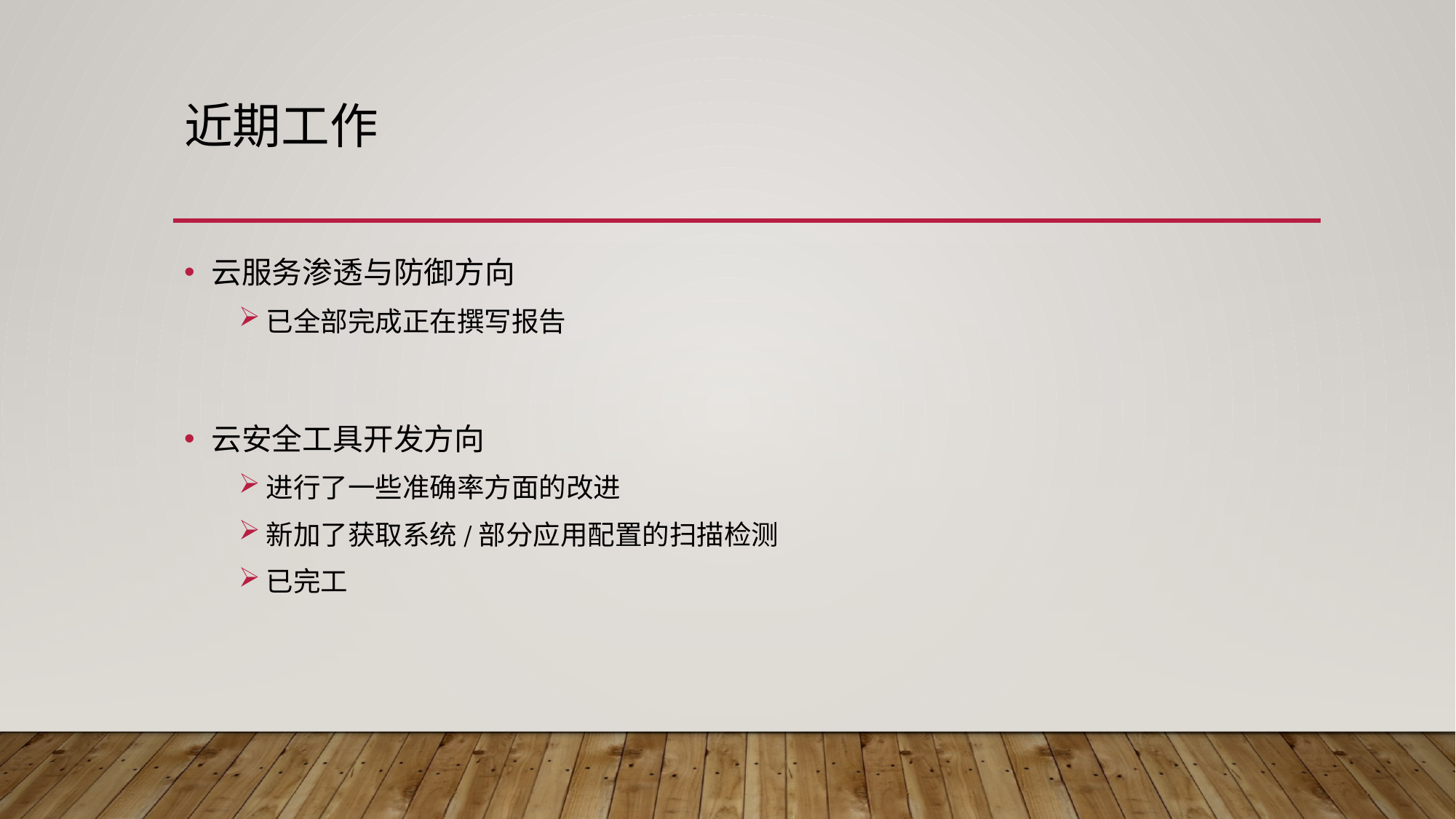

# 近期工作
云服务渗透与防御方向
已全部完成正在撰写报告

云安全工具开发方向
进行了一些准确率方面的改进
新加了获取系统/部分应用配置的扫描检测
已完工